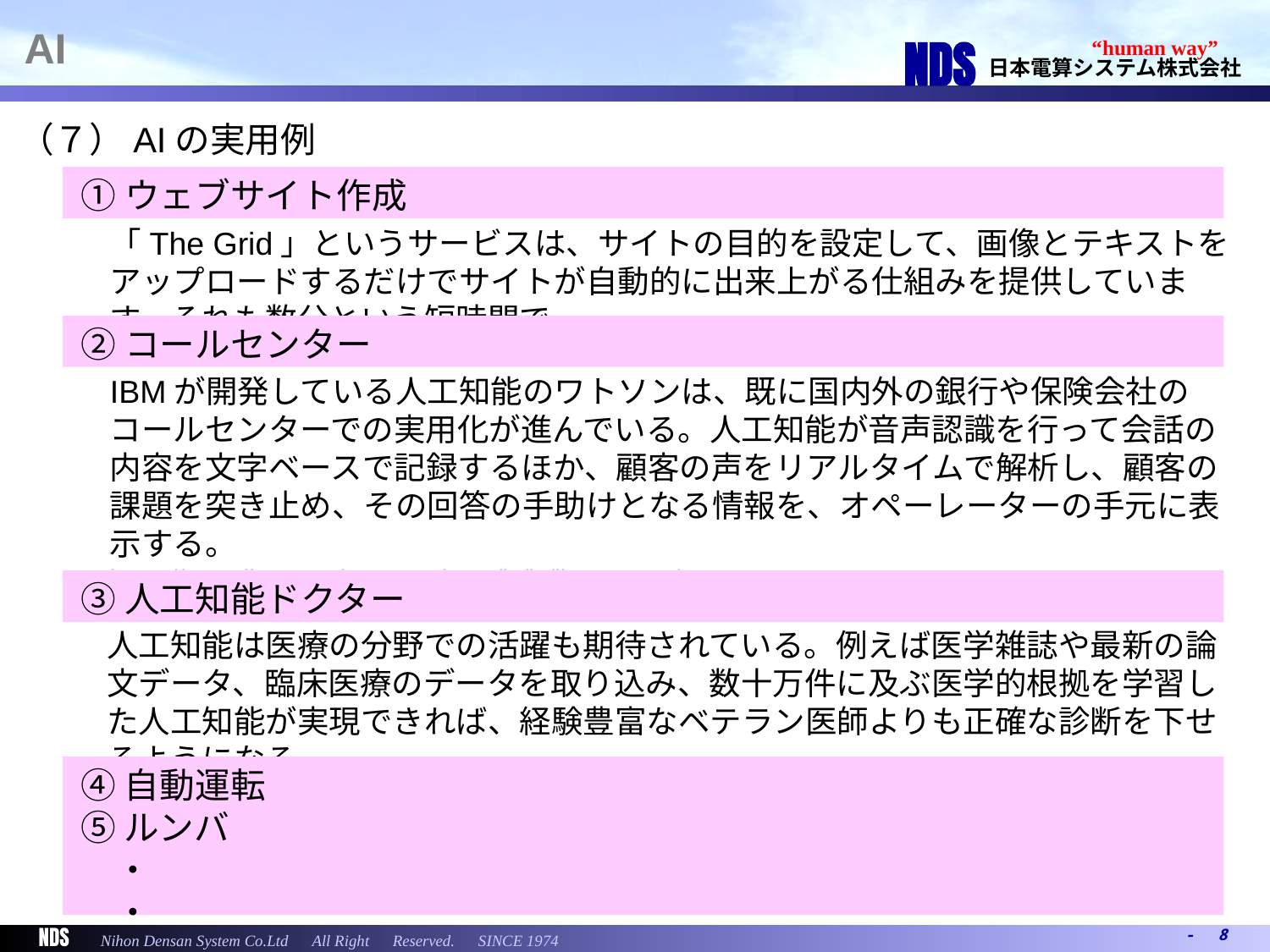

AI
（７）AIの実用例
①ウェブサイト作成
「The Grid」というサービスは、サイトの目的を設定して、画像とテキストをアップロードするだけでサイトが自動的に出来上がる仕組みを提供しています。それも数分という短時間で。
②コールセンター
IBMが開発している人工知能のワトソンは、既に国内外の銀行や保険会社のコールセンターでの実用化が進んでいる。人工知能が音声認識を行って会話の内容を文字ベースで記録するほか、顧客の声をリアルタイムで解析し、顧客の課題を突き止め、その回答の手助けとなる情報を、オペーレーターの手元に表示する。
https://www.ibm.com/smarterplanet/jp/ja/ibmwatson/
③人工知能ドクター
人工知能は医療の分野での活躍も期待されている。例えば医学雑誌や最新の論文データ、臨床医療のデータを取り込み、数十万件に及ぶ医学的根拠を学習した人工知能が実現できれば、経験豊富なベテラン医師よりも正確な診断を下せるようになる。
④自動運転
⑤ルンバ
　・
　・